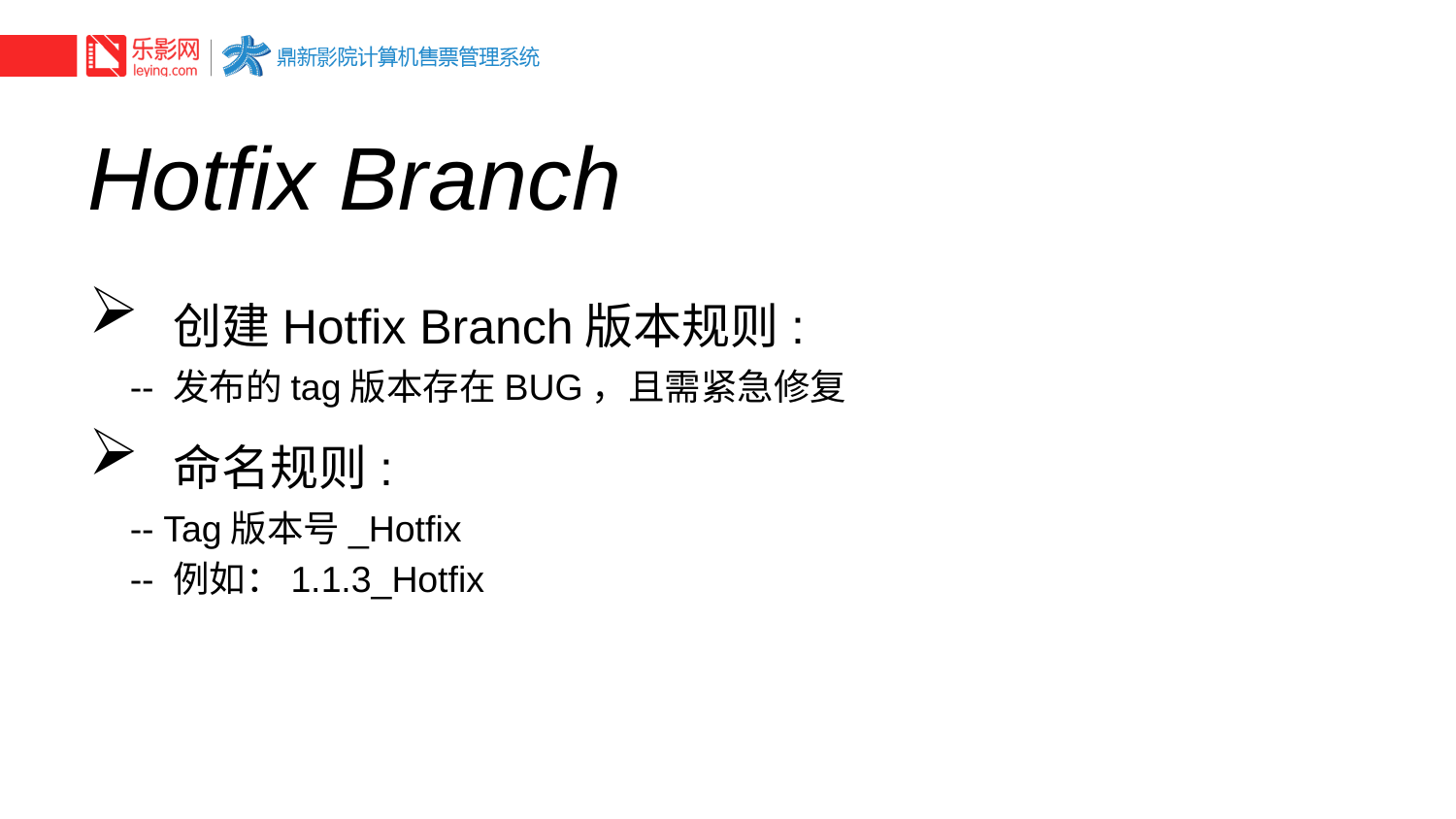

# Hotfix Branch
 创建Hotfix Branch版本规则:
    -- 发布的tag版本存在BUG，且需紧急修复
 命名规则:
    -- Tag版本号_Hotfix
    -- 例如：1.1.3_Hotfix